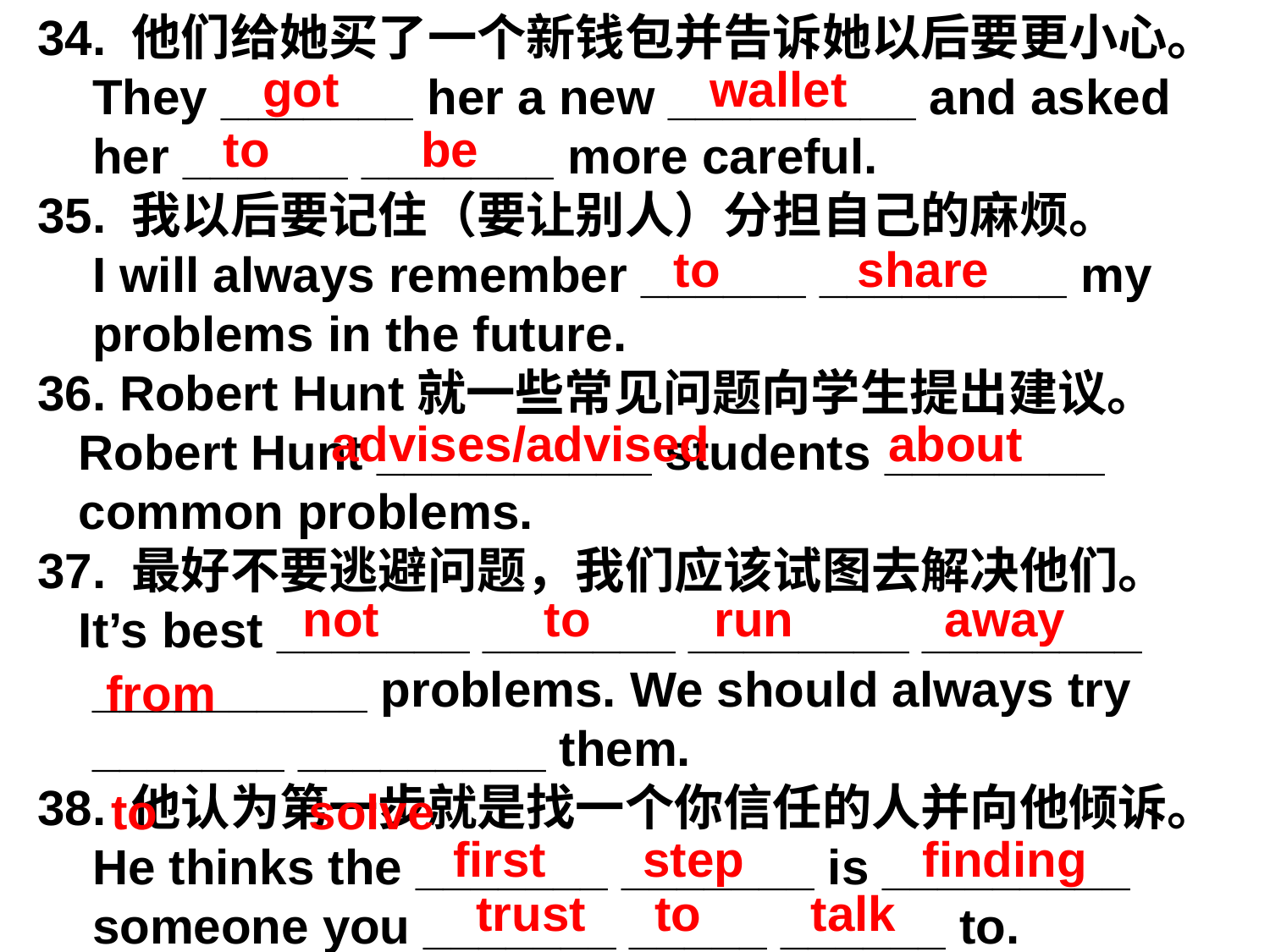

34. 他们给她买了一个新钱包并告诉她以后要更小心。
    They _______ her a new _________ and asked
    her ______ _______ more careful.
35. 我以后要记住（要让别人）分担自己的麻烦。
    I will always remember ______ _________ my
    problems in the future.
36. Robert Hunt就一些常见问题向学生提出建议。
   Robert Hunt __________ students ________
   common problems.
37. 最好不要逃避问题，我们应该试图去解决他们。
   It’s best _______ _______ ________ ________
    __________ problems. We should always try
    _______ _________ them.
38. 他认为第一步就是找一个你信任的人并向他倾诉。
    He thinks the _______ _______ is _________
    someone you _______ _____ ______ to.
 got                           wallet
 to           be
 to          share
 advises/advised             about

 not            to         run           away
 from
 to           solve
 first       step             finding
 trust     to        talk